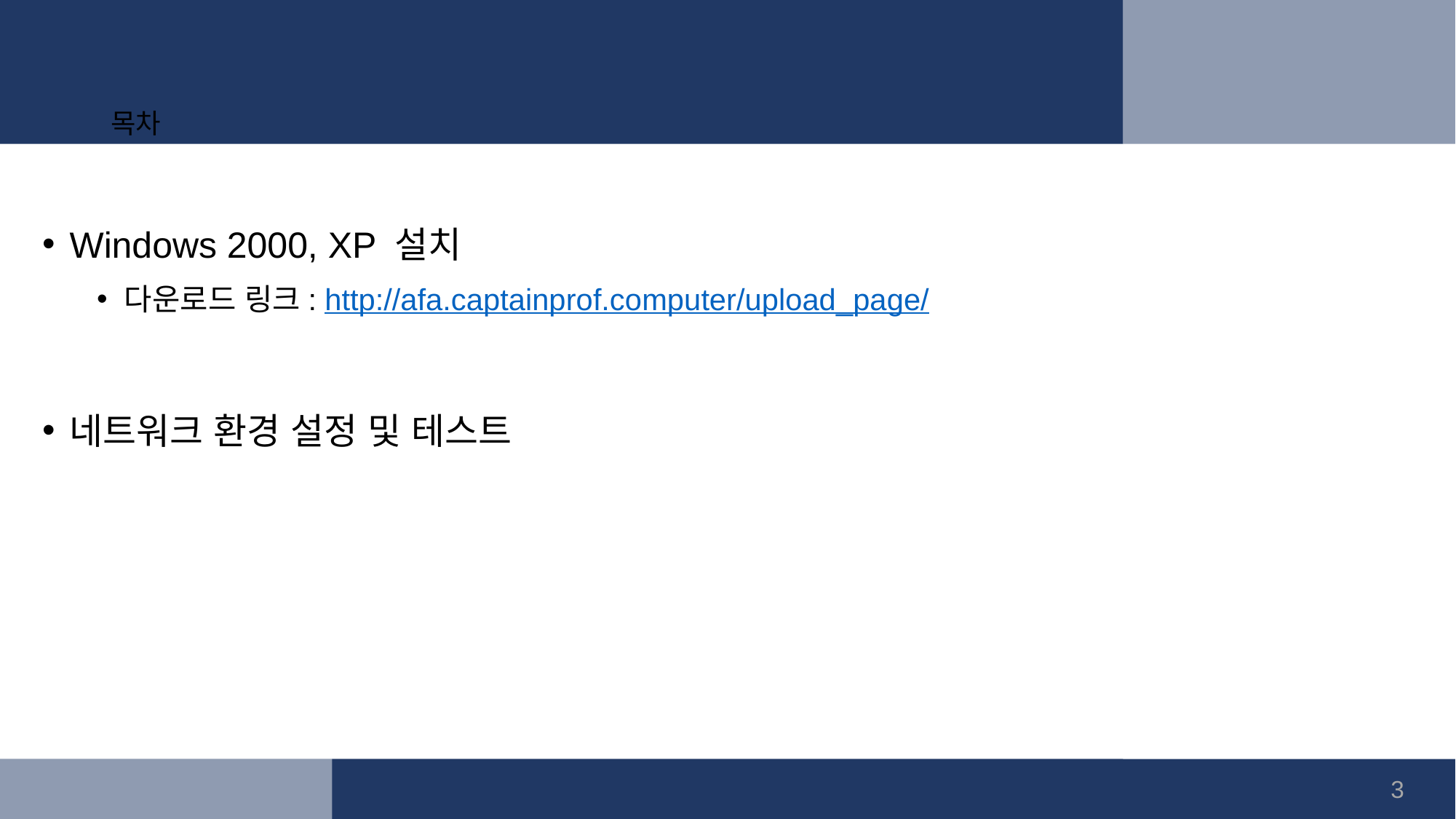

# 목차
Windows 2000, XP 설치
다운로드 링크: http://afa.captainprof.computer/upload_page/

네트워크 환경 설정 및 테스트
3